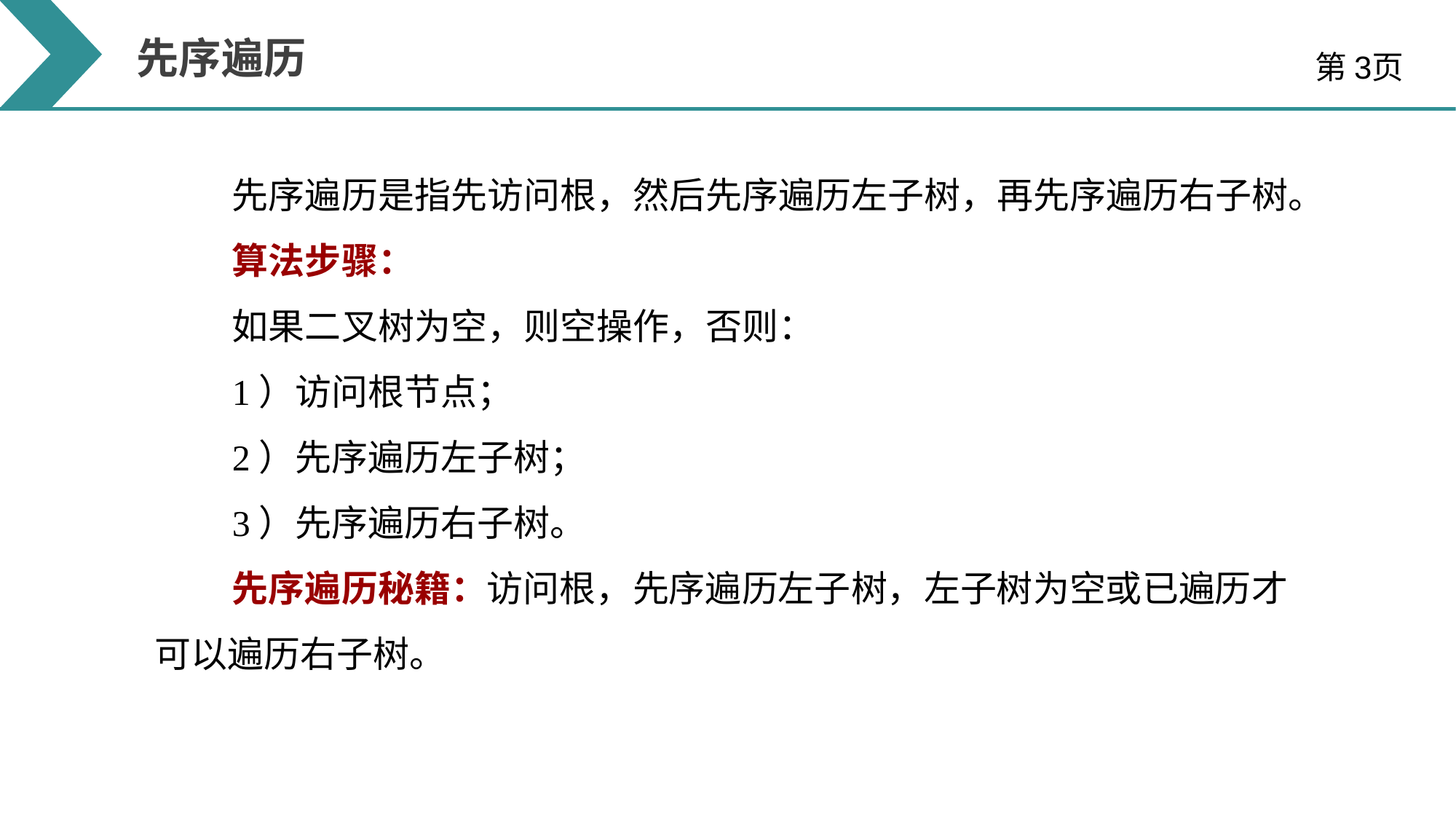

先序遍历
第3页
先序遍历是指先访问根，然后先序遍历左子树，再先序遍历右子树。
算法步骤：
如果二叉树为空，则空操作，否则：
1）访问根节点；
2）先序遍历左子树；
3）先序遍历右子树。
先序遍历秘籍：访问根，先序遍历左子树，左子树为空或已遍历才可以遍历右子树。